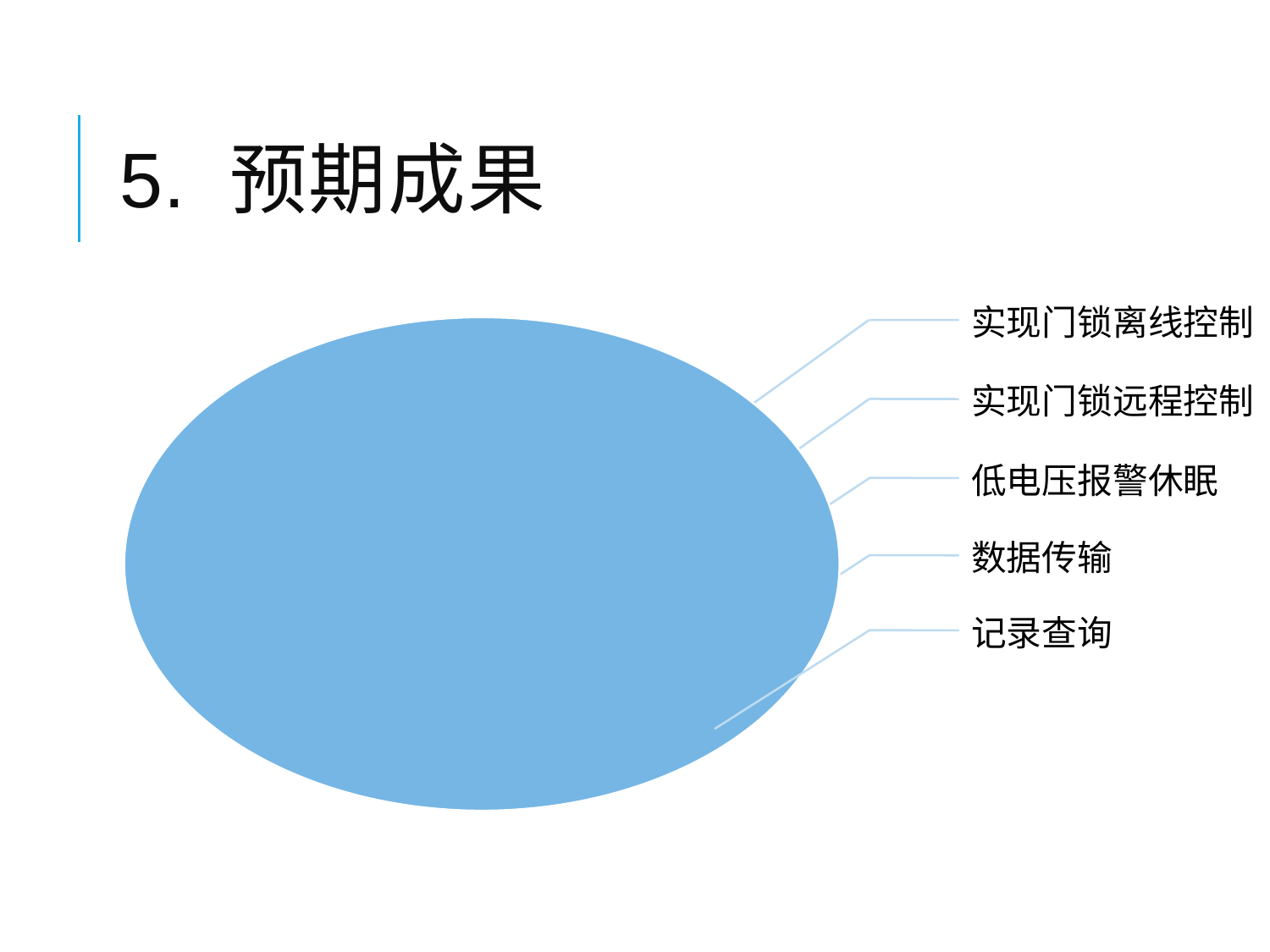

# 5. 预期成果
实现门锁离线控制
实现门锁远程控制
低电压报警休眠
数据传输
记录查询